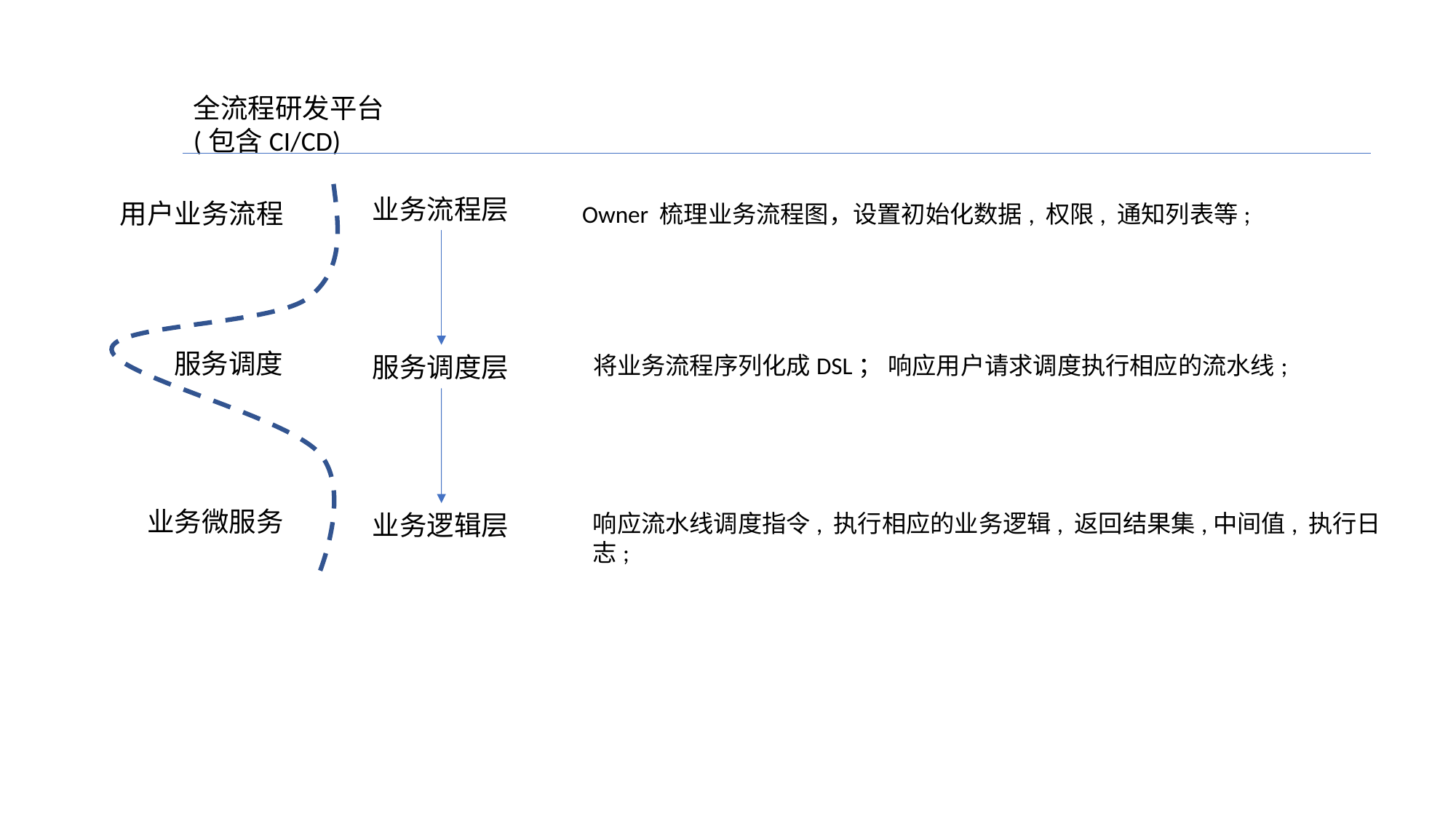

全流程研发平台 (包含CI/CD)

业务流程层
用户业务流程
Owner 梳理业务流程图，设置初始化数据, 权限, 通知列表等;
服务调度
服务调度层
将业务流程序列化成DSL； 响应用户请求调度执行相应的流水线;
业务微服务
响应流水线调度指令, 执行相应的业务逻辑, 返回结果集,中间值, 执行日志;
业务逻辑层